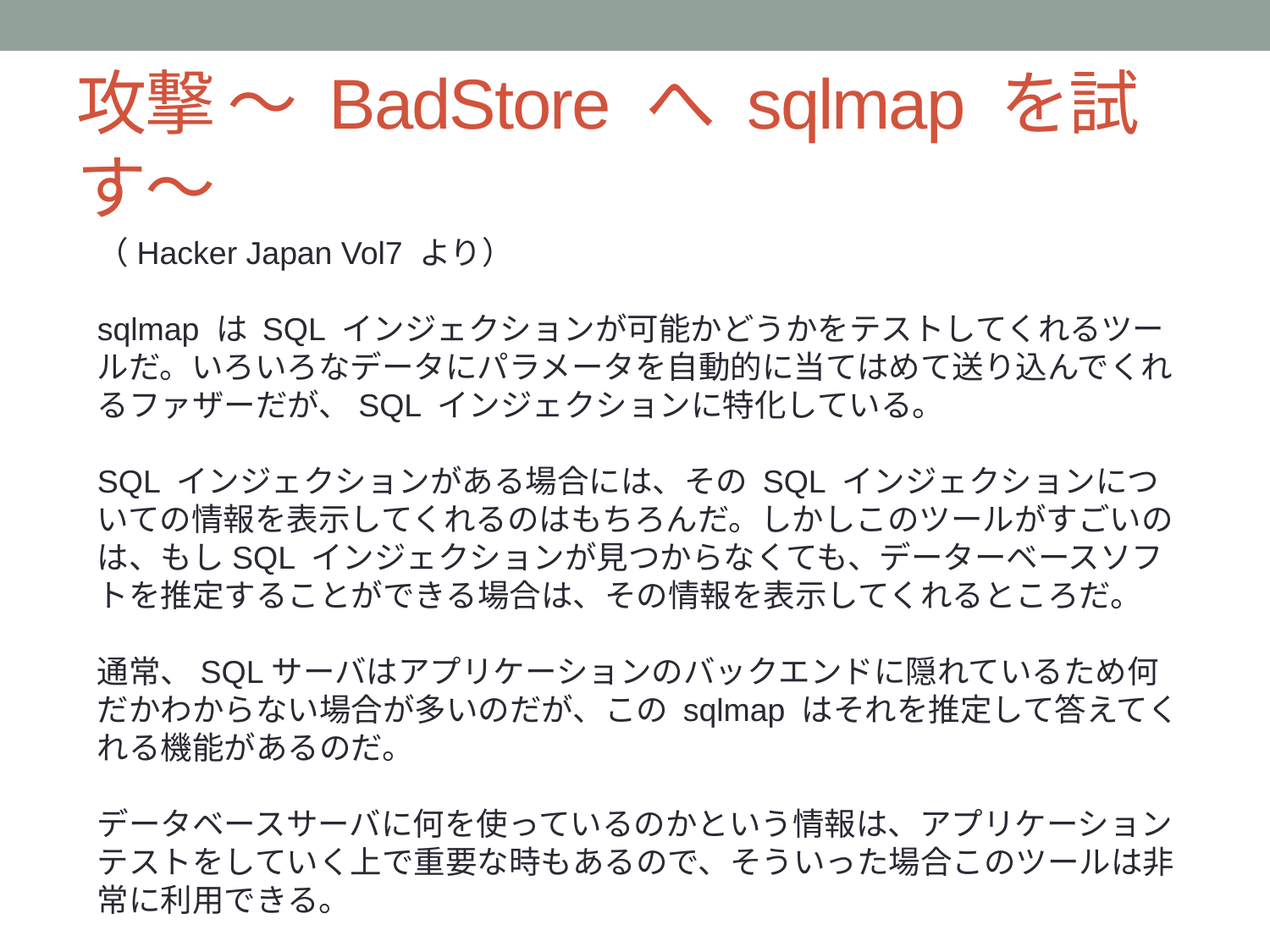

# 攻撃 ～ BadStore へ sqlmap を試す～
（Hacker Japan Vol7 より）

sqlmap は SQL インジェクションが可能かどうかをテストしてくれるツールだ。いろいろなデータにパラメータを自動的に当てはめて送り込んでくれるファザーだが、SQL インジェクションに特化している。

SQL インジェクションがある場合には、その SQL インジェクションについての情報を表示してくれるのはもちろんだ。しかしこのツールがすごいのは、もしSQL インジェクションが見つからなくても、データーベースソフトを推定することができる場合は、その情報を表示してくれるところだ。

通常、SQLサーバはアプリケーションのバックエンドに隠れているため何だかわからない場合が多いのだが、この sqlmap はそれを推定して答えてくれる機能があるのだ。

データベースサーバに何を使っているのかという情報は、アプリケーションテストをしていく上で重要な時もあるので、そういった場合このツールは非常に利用できる。